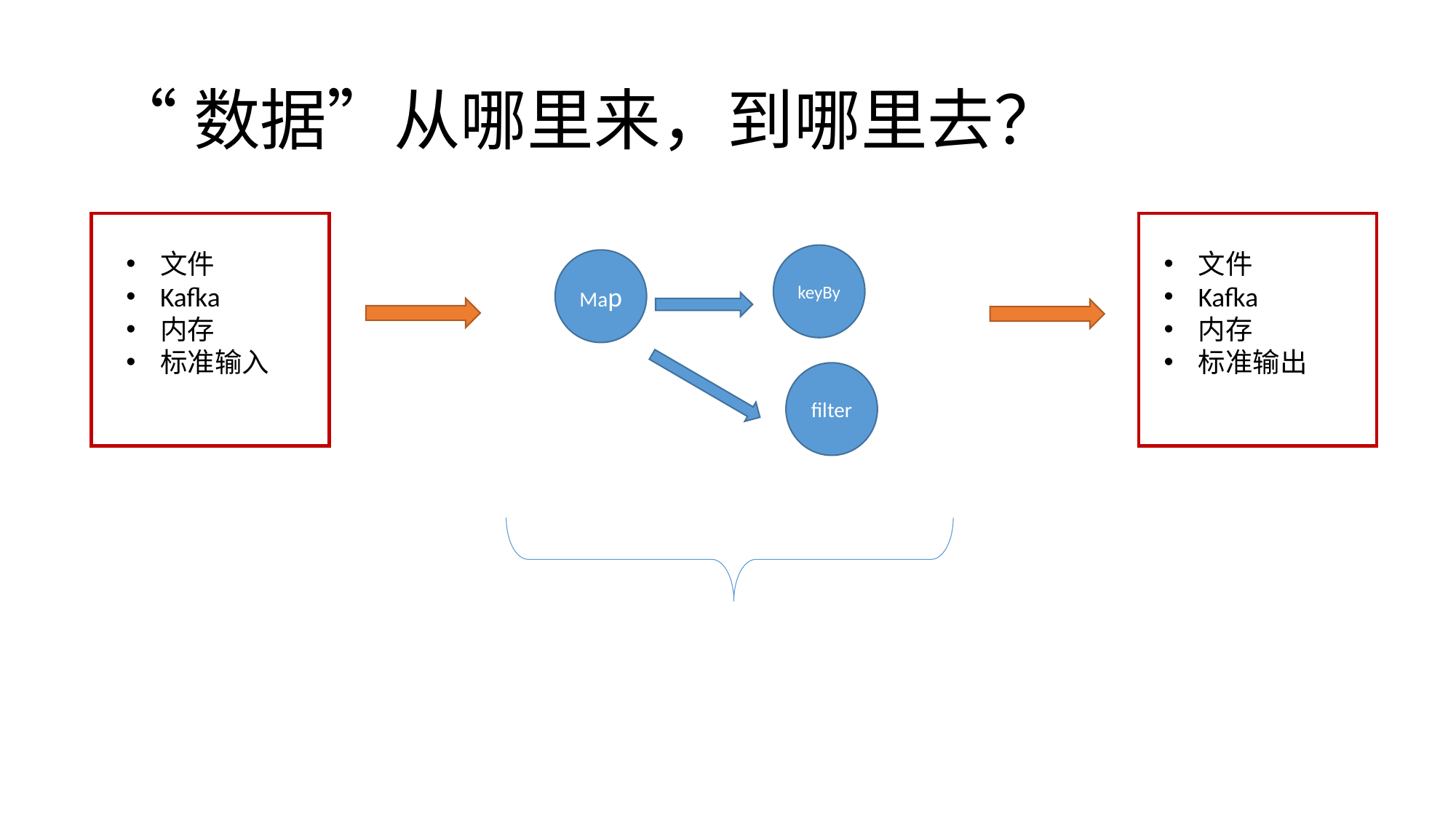

# “数据”从哪里来，到哪里去？

文件
Kafka
内存
标准输出

文件
Kafka
内存
标准输入

keyBy
Map

filter